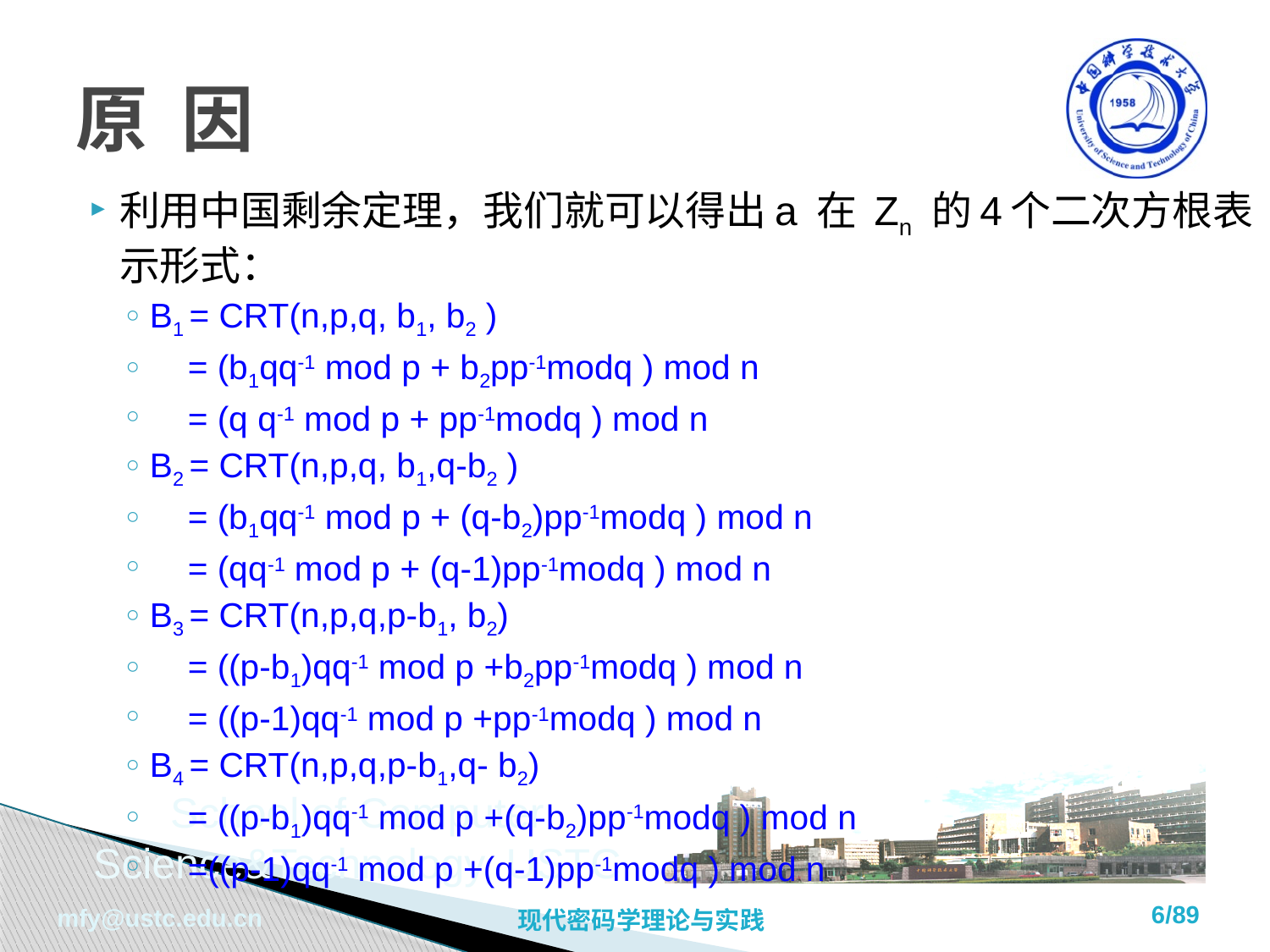

# 原  因
利用中国剩余定理，我们就可以得出a 在 Zn 的4个二次方根表示形式：
B1 = CRT(n,p,q, b1, b2 )
    = (b1qq-1 mod p + b2pp-1modq ) mod n
    = (q q-1 mod p + pp-1modq ) mod n
B2 = CRT(n,p,q, b1,q-b2 )
    = (b1qq-1 mod p + (q-b2)pp-1modq ) mod n
    = (qq-1 mod p + (q-1)pp-1modq ) mod n
B3 = CRT(n,p,q,p-b1, b2)
    = ((p-b1)qq-1 mod p +b2pp-1modq ) mod n
    = ((p-1)qq-1 mod p +pp-1modq ) mod n
B4 = CRT(n,p,q,p-b1,q- b2)
    = ((p-b1)qq-1 mod p +(q-b2)pp-1modq ) mod n
    =((p-1)qq-1 mod p +(q-1)pp-1modq ) mod n